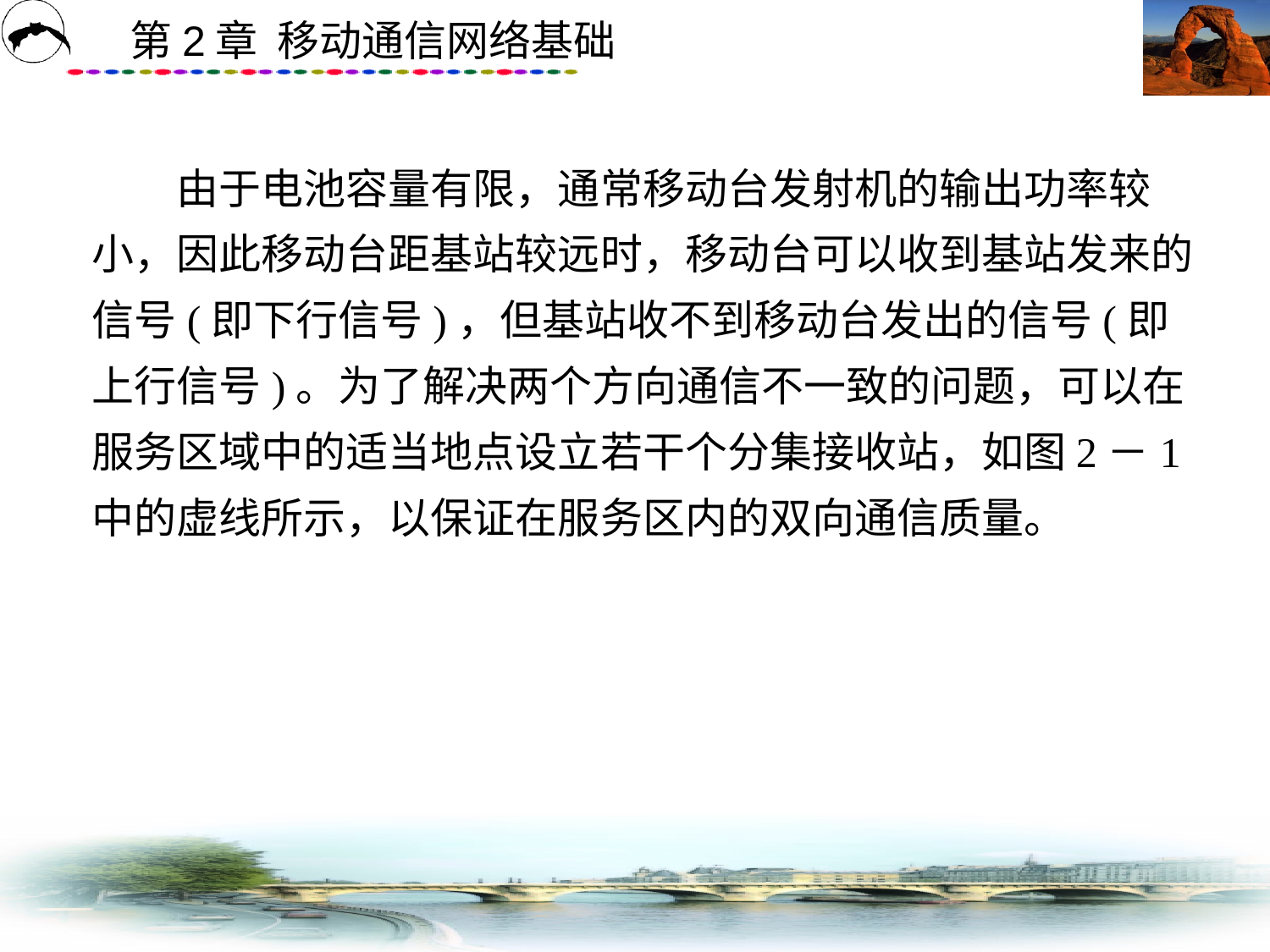

# 由于电池容量有限，通常移动台发射机的输出功率较小，因此移动台距基站较远时，移动台可以收到基站发来的信号(即下行信号)，但基站收不到移动台发出的信号(即上行信号)。为了解决两个方向通信不一致的问题，可以在服务区域中的适当地点设立若干个分集接收站，如图2－1中的虚线所示，以保证在服务区内的双向通信质量。